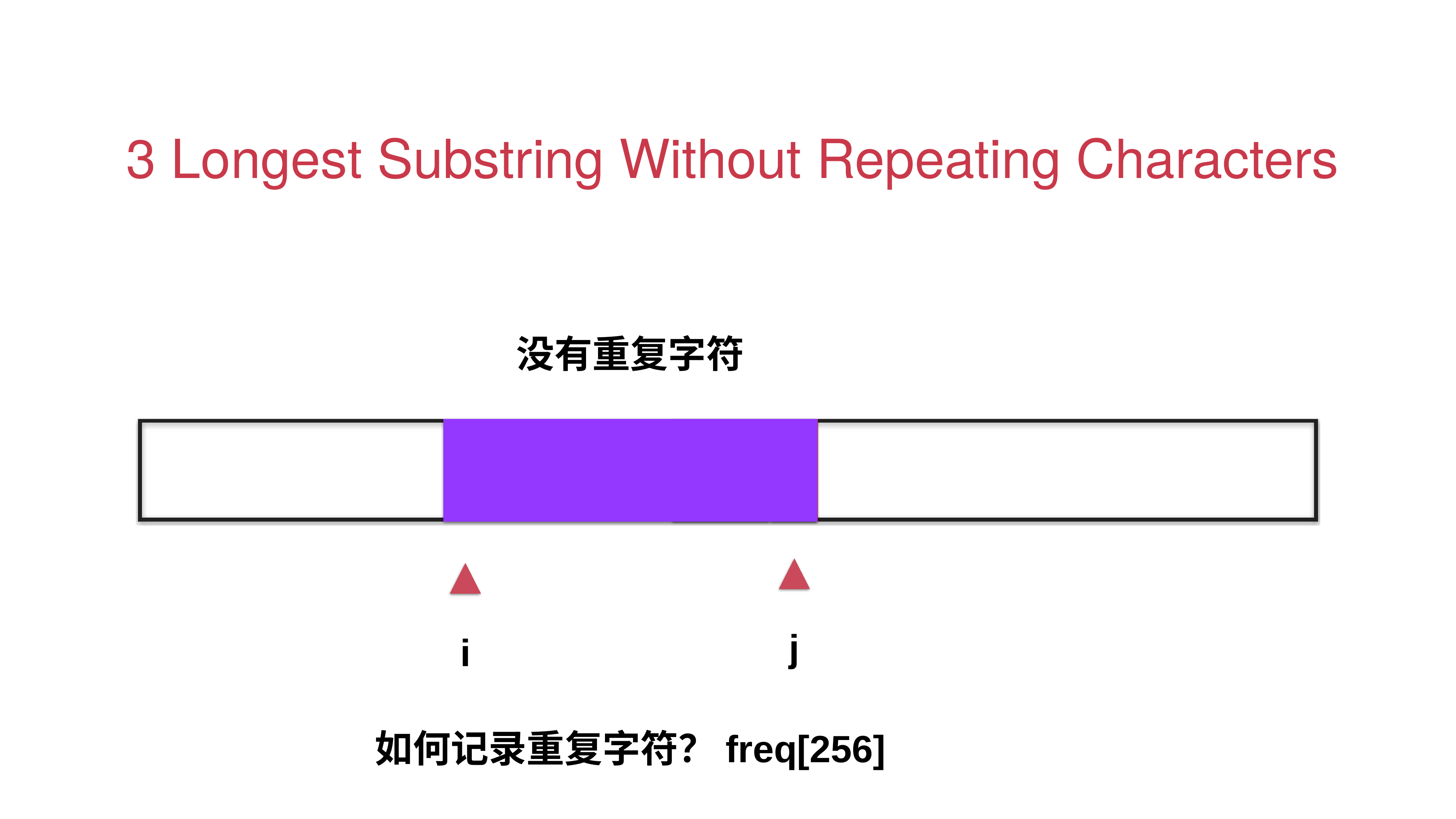

# 3 Longest Substring Without Repeating Characters
没有重复字符

j

i
如何记录重复字符？freq[256]